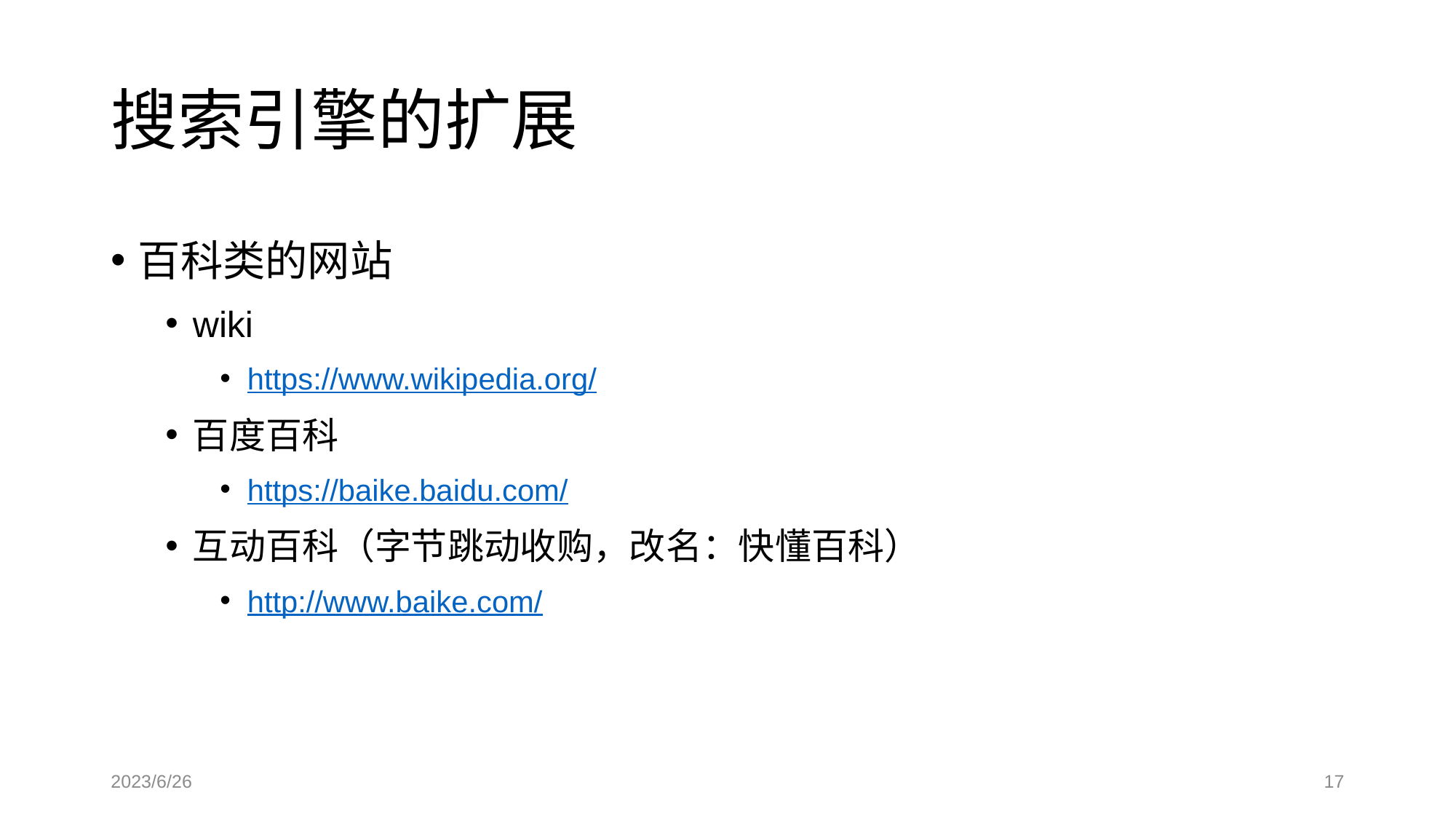

# 搜索引擎的扩展
百科类的网站
wiki
https://www.wikipedia.org/
百度百科
https://baike.baidu.com/
互动百科（字节跳动收购，改名：快懂百科）
http://www.baike.com/

2023/6/26
17